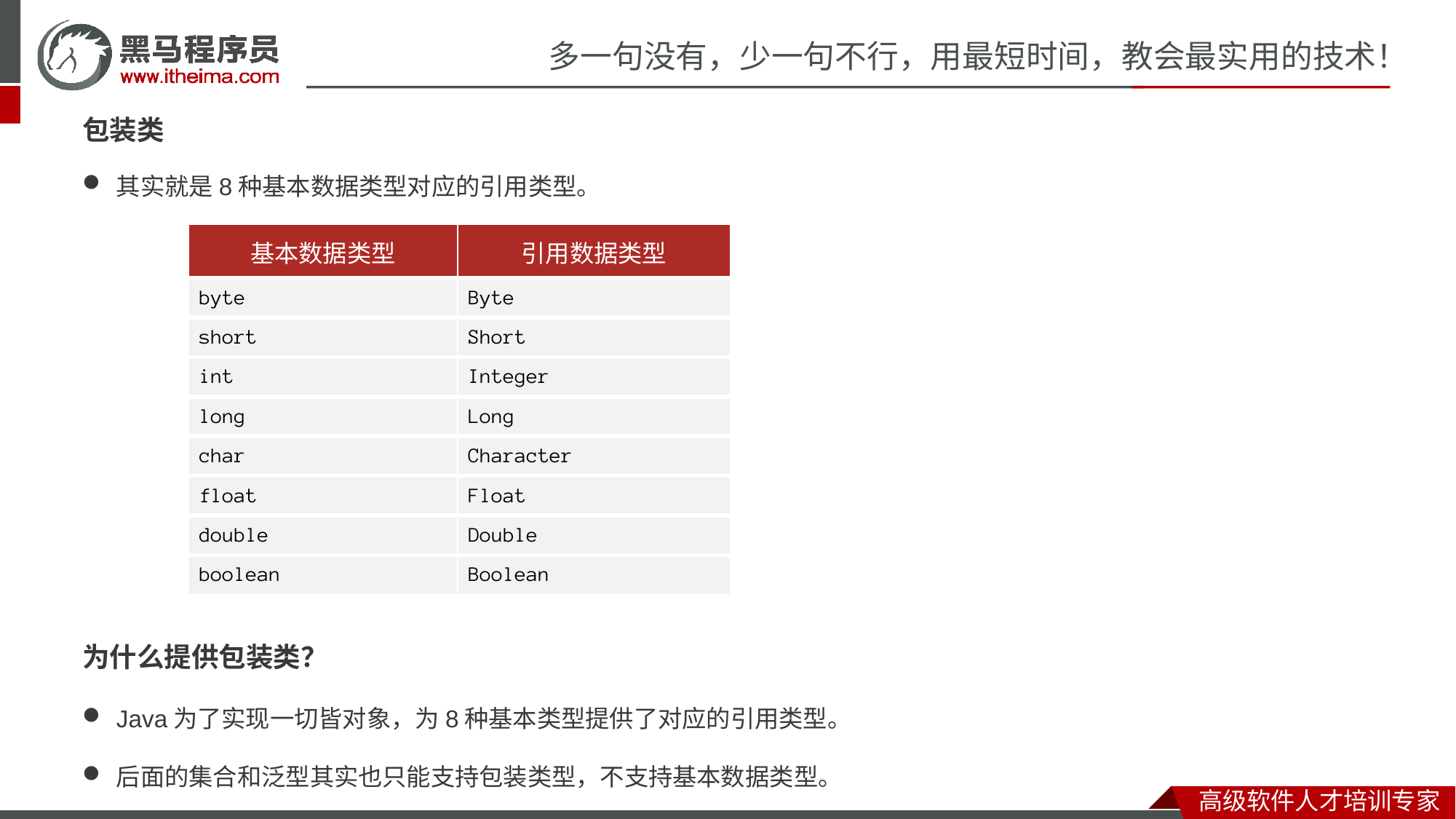

包装类
其实就是8种基本数据类型对应的引用类型。

| 基本数据类型 | 引用数据类型 |
| --- | --- |
| byte | Byte |
| short | Short |
| int | Integer |
| long | Long |
| char | Character |
| float | Float |
| double | Double |
| boolean | Boolean |
为什么提供包装类？
Java为了实现一切皆对象，为8种基本类型提供了对应的引用类型。
后面的集合和泛型其实也只能支持包装类型，不支持基本数据类型。